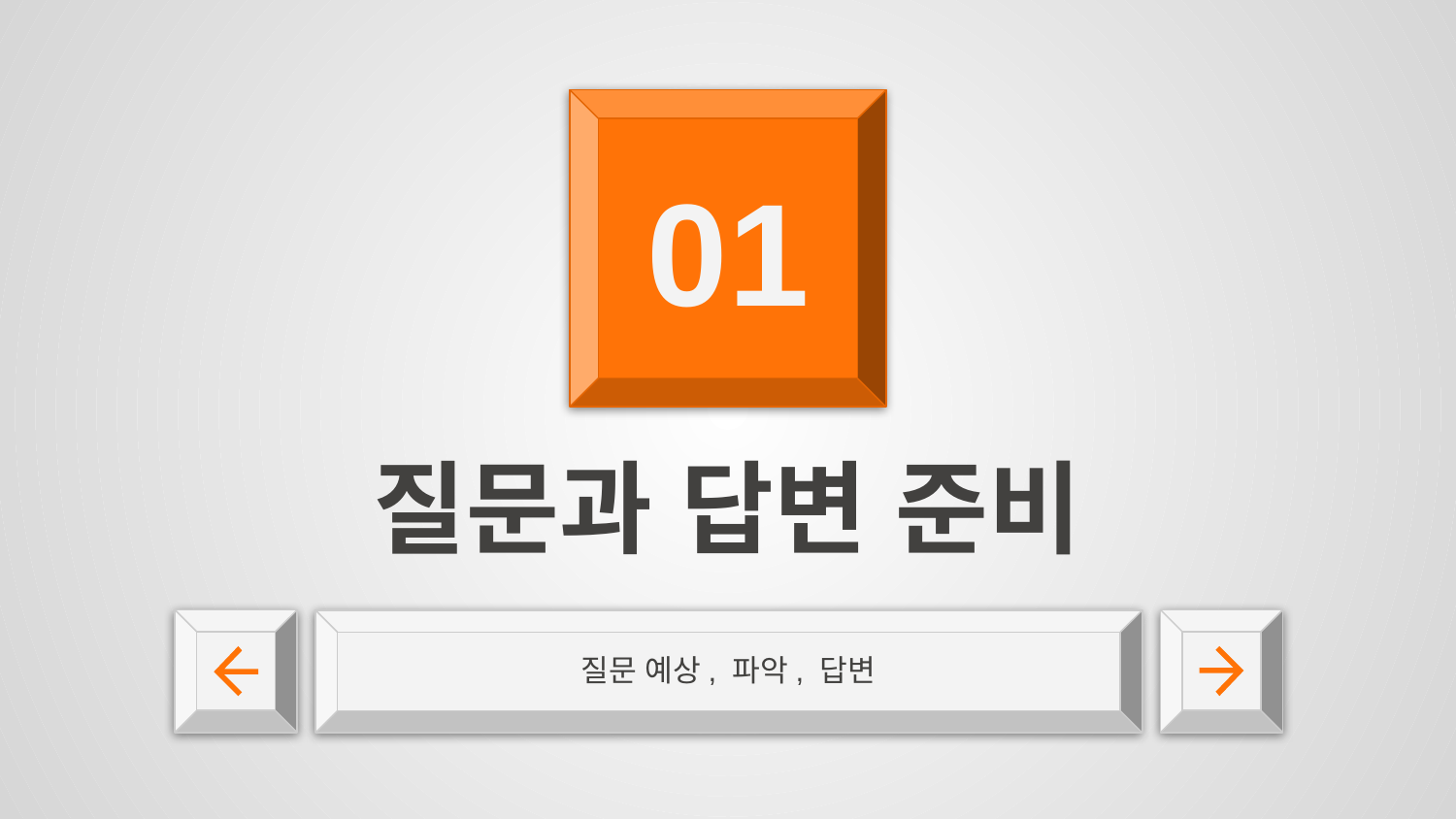

01
# 질문과 답변 준비

질문 예상, 파악, 답변